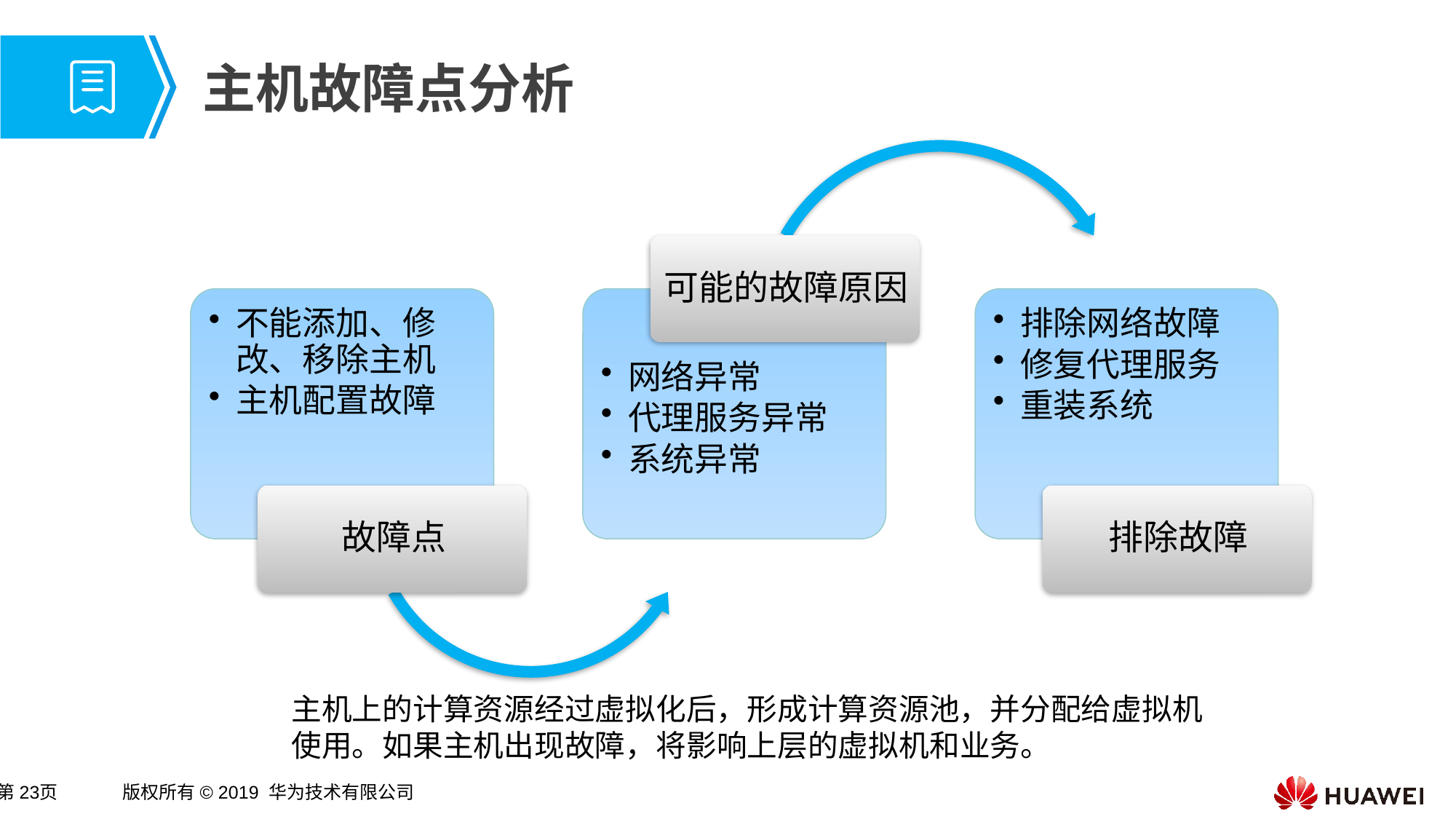

# 主机故障点分析
不能添加、修改、移除主机
主机配置故障
故障点
网络异常
代理服务异常
系统异常
可能的故障原因
排除网络故障
修复代理服务
重装系统
排除故障
主机上的计算资源经过虚拟化后，形成计算资源池，并分配给虚拟机使用。如果主机出现故障，将影响上层的虚拟机和业务。